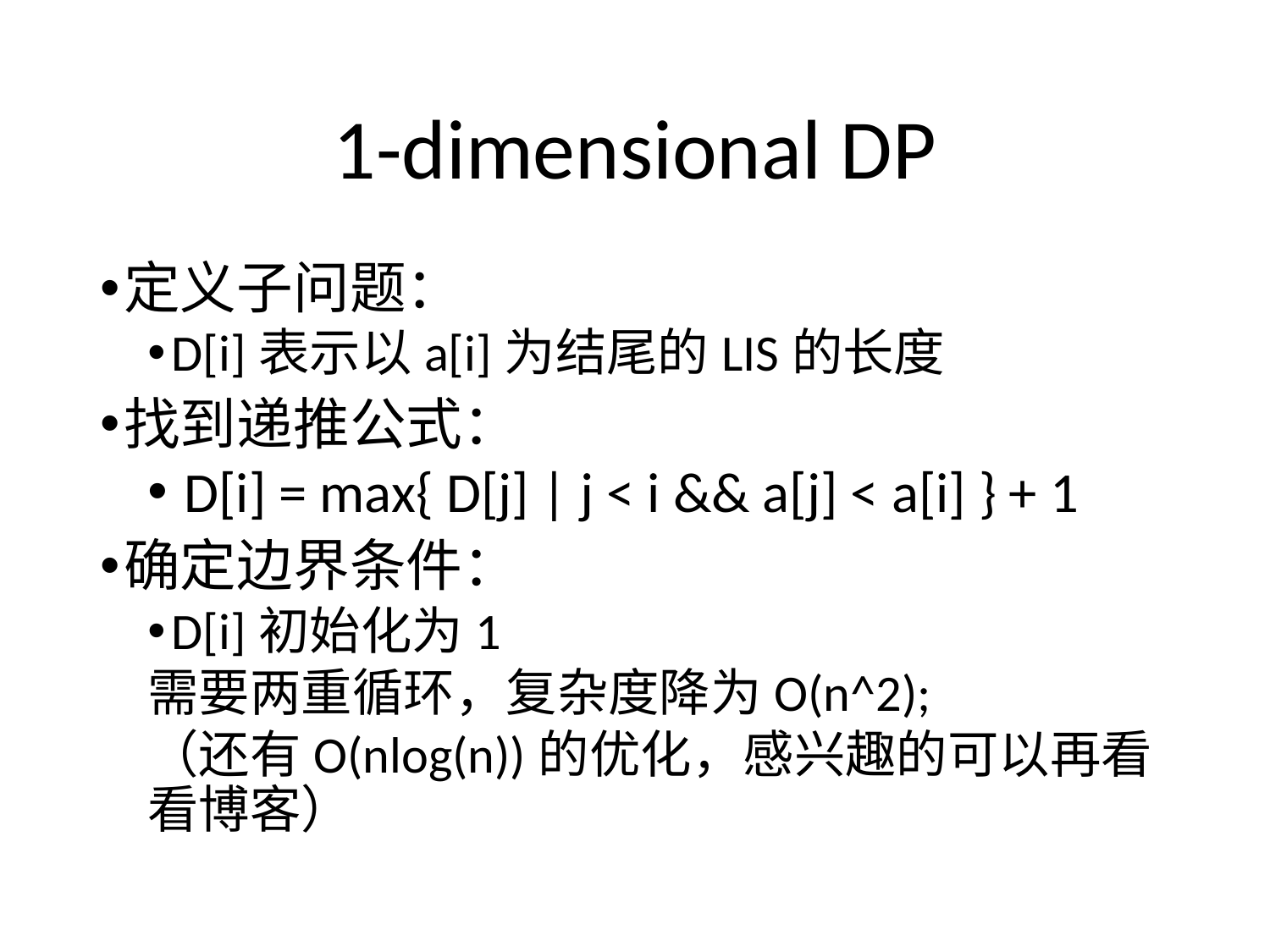

# 1-dimensional DP
定义子问题：
D[i]表示以a[i]为结尾的LIS的长度
找到递推公式：
 D[i] = max{ D[j] | j < i && a[j] < a[i] } + 1
确定边界条件：
D[i]初始化为1
需要两重循环，复杂度降为O(n^2);
（还有O(nlog(n))的优化，感兴趣的可以再看看博客）